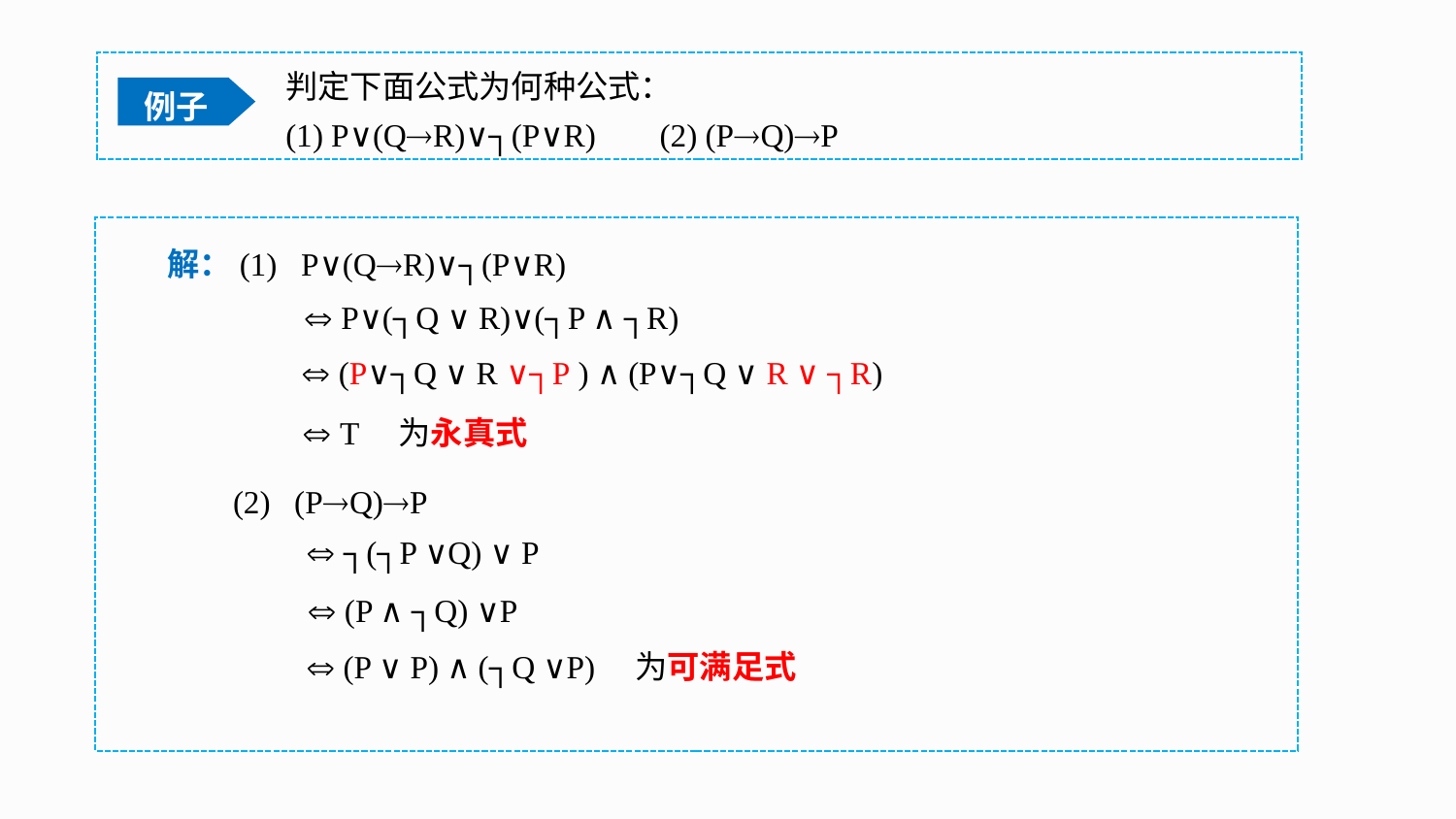

判定下面公式为何种公式：
(1) P∨(Q→R)∨┐(P∨R)        (2) (P→Q)→P

例子

解：(1)   P∨(Q→R)∨┐(P∨R)
⇔ P∨(┐Q ∨ R)∨(┐P ∧ ┐R)
⇔ (P∨┐Q ∨ R ∨┐P ) ∧ (P∨┐Q ∨ R ∨ ┐R)
⇔ T    为永真式
(2)   (P→Q)→P
⇔ ┐(┐P ∨Q) ∨ P
⇔ (P ∧ ┐Q) ∨P
⇔ (P ∨ P) ∧ (┐Q ∨P)    为可满足式